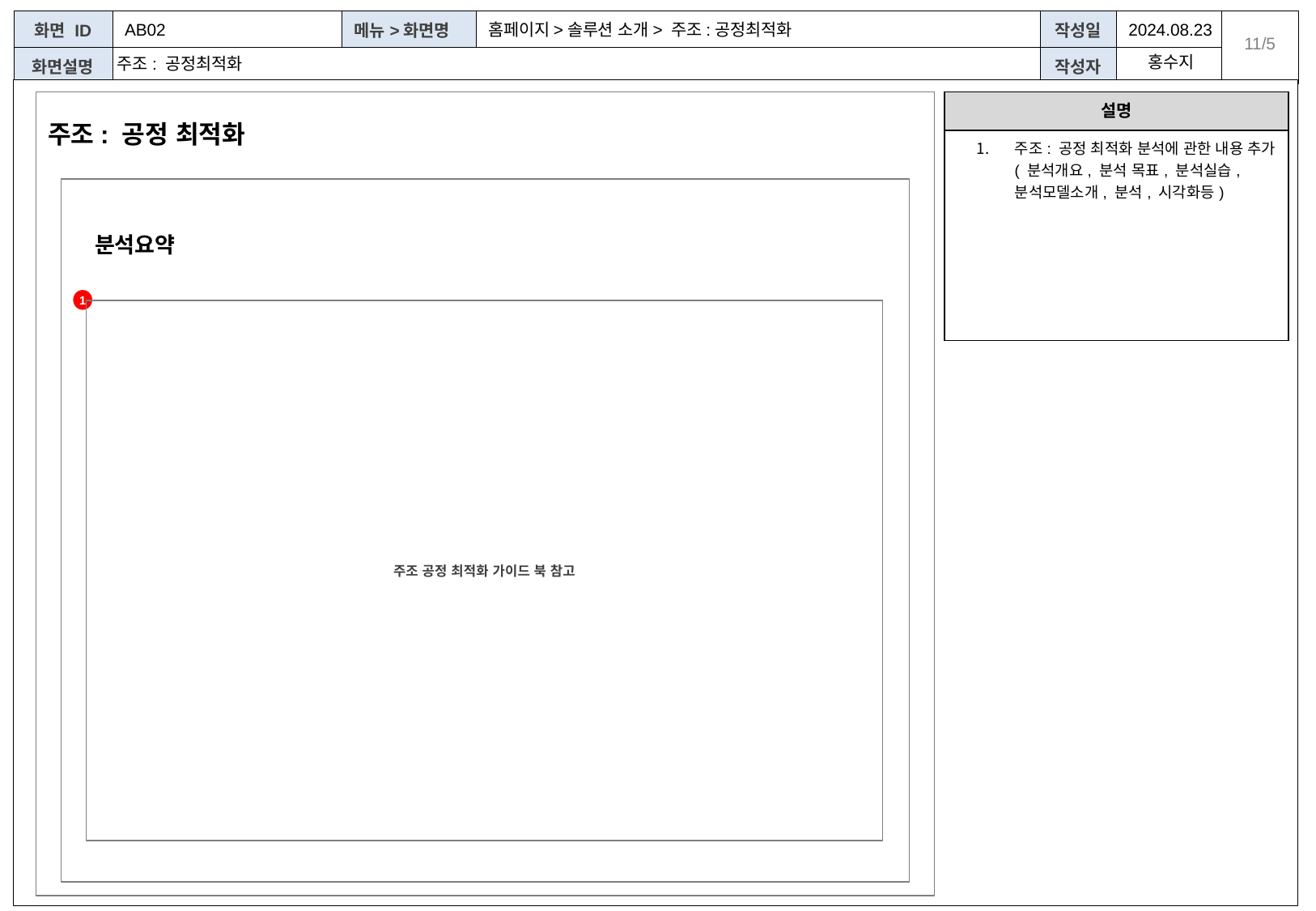

AB02
홈페이지>솔루션 소개> 주조:공정최적화
2024.08.23
홍수지
# 주조: 공정최적화

| 설명 |
| --- |
| 주조: 공정 최적화 분석에 관한 내용 추가( 분석개요, 분석 목표, 분석실습, 분석모델소개, 분석, 시각화등) |
주조: 공정 최적화

분석요약
1

주조 공정 최적화 가이드 북 참고